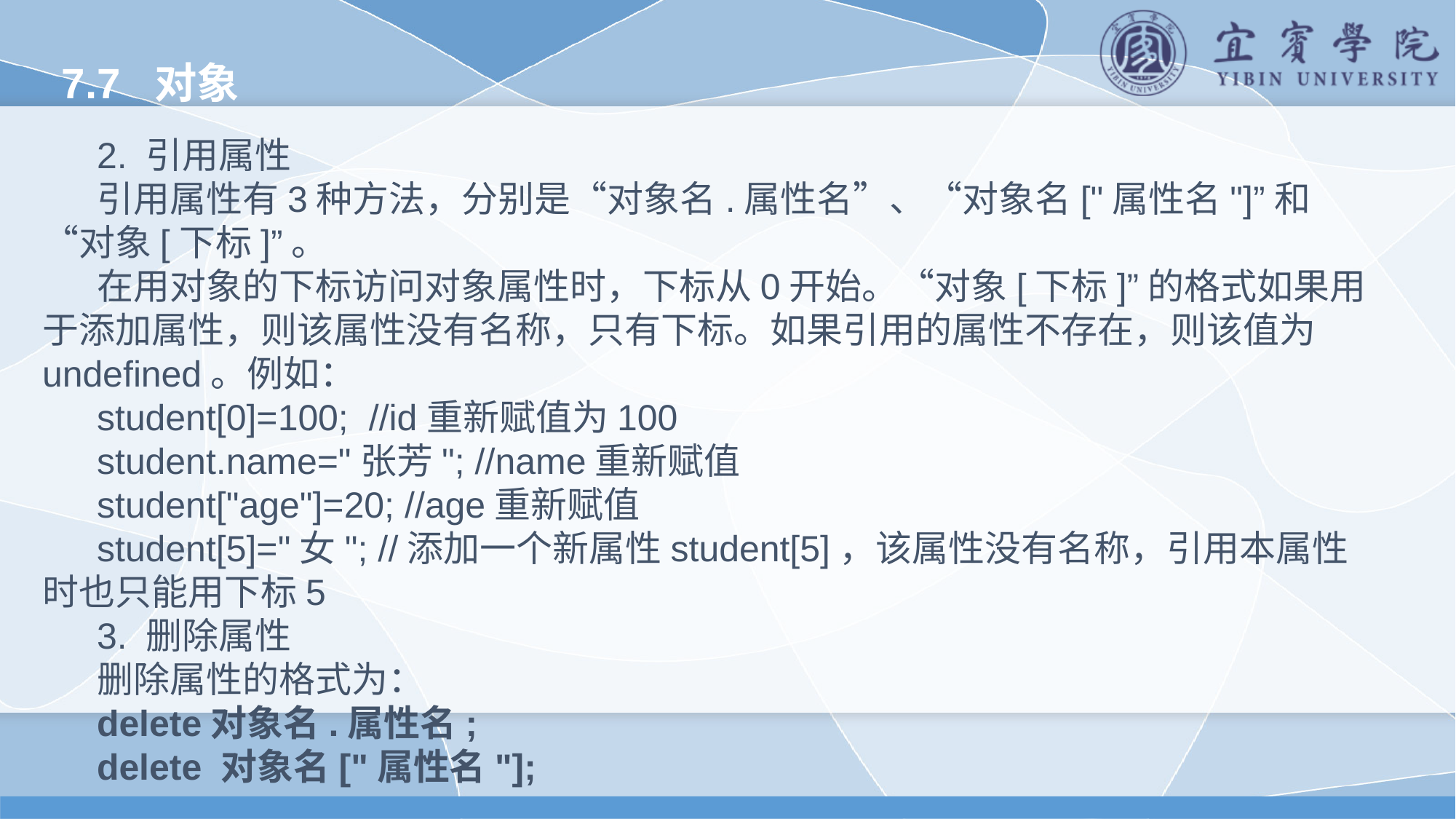

7.7  对象
2. 引用属性
引用属性有3种方法，分别是“对象名.属性名”、“对象名["属性名"]”和“对象[下标]”。
在用对象的下标访问对象属性时，下标从0开始。“对象[下标]”的格式如果用于添加属性，则该属性没有名称，只有下标。如果引用的属性不存在，则该值为undefined。例如：
student[0]=100;  //id重新赋值为100
student.name="张芳"; //name重新赋值
student["age"]=20; //age重新赋值
student[5]="女"; //添加一个新属性student[5]，该属性没有名称，引用本属性时也只能用下标5
3. 删除属性
删除属性的格式为：
delete对象名.属性名;
delete 对象名["属性名"];